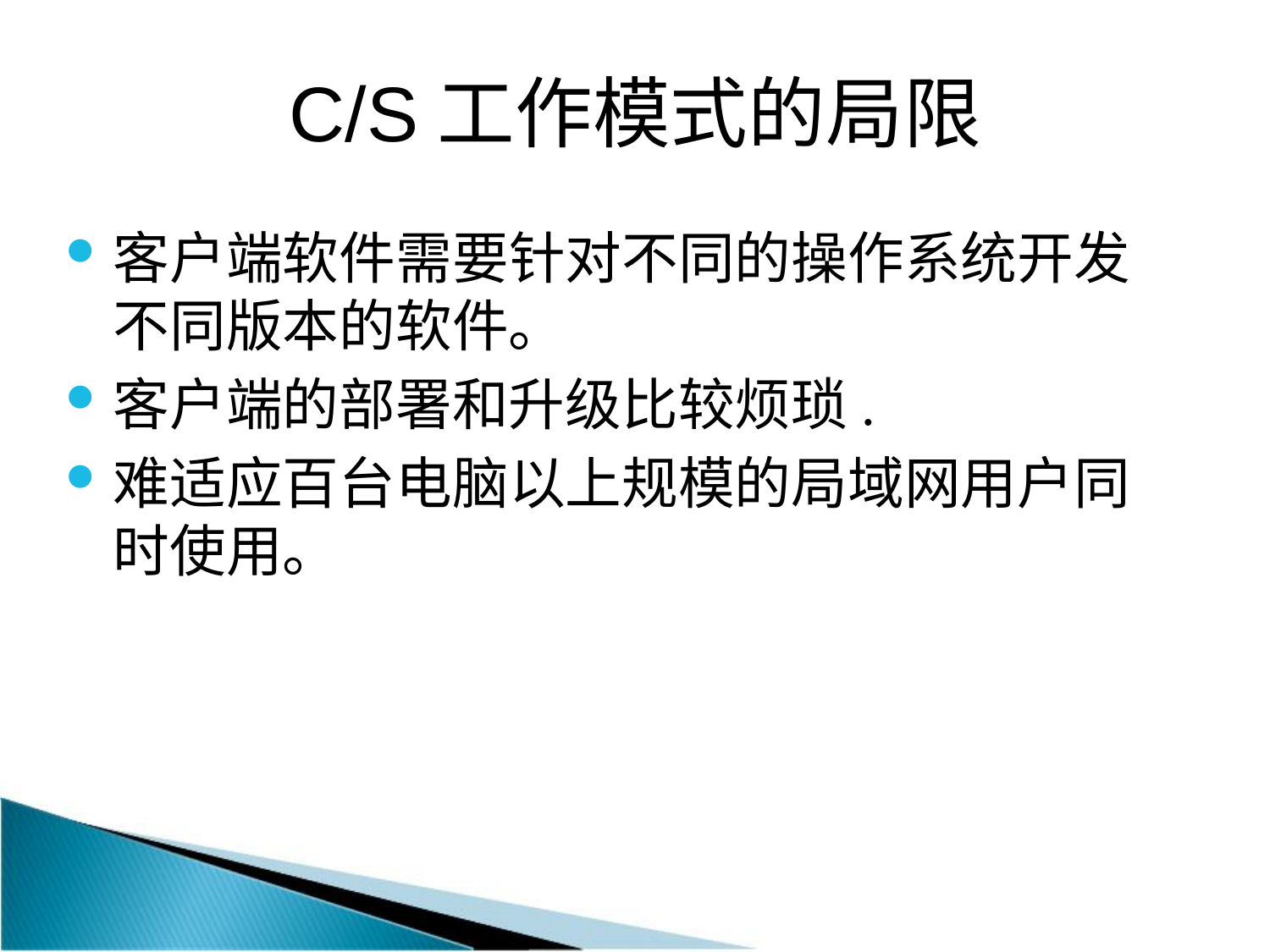

# C/S工作模式的局限
客户端软件需要针对不同的操作系统开发不同版本的软件。
客户端的部署和升级比较烦琐.
难适应百台电脑以上规模的局域网用户同时使用。